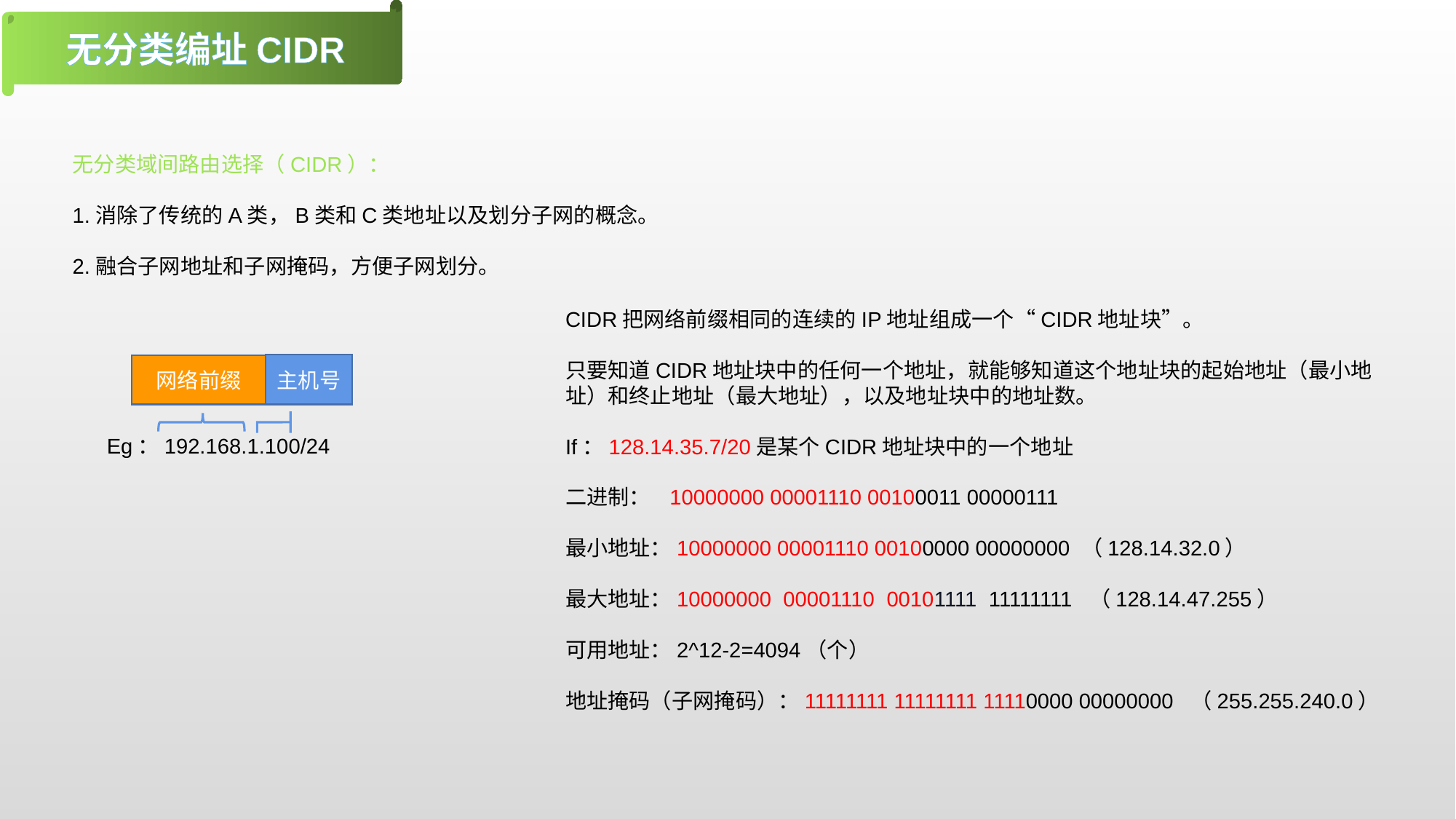

无分类编址CIDR
无分类域间路由选择（CIDR）：

1.消除了传统的A类，B类和C类地址以及划分子网的概念。

2.融合子网地址和子网掩码，方便子网划分。
CIDR把网络前缀相同的连续的IP地址组成一个“CIDR地址块”。

只要知道CIDR地址块中的任何一个地址，就能够知道这个地址块的起始地址（最小地址）和终止地址（最大地址），以及地址块中的地址数。

If：128.14.35.7/20是某个CIDR地址块中的一个地址

二进制：   10000000 00001110 00100011 00000111

最小地址：10000000 00001110 00100000 00000000 （128.14.32.0）

最大地址：10000000  00001110  00101111  11111111  （128.14.47.255）

可用地址：2^12-2=4094（个）

地址掩码（子网掩码）：11111111 11111111 11110000 00000000  （255.255.240.0）

主机号
网络前缀

Eg：192.168.1.100/24